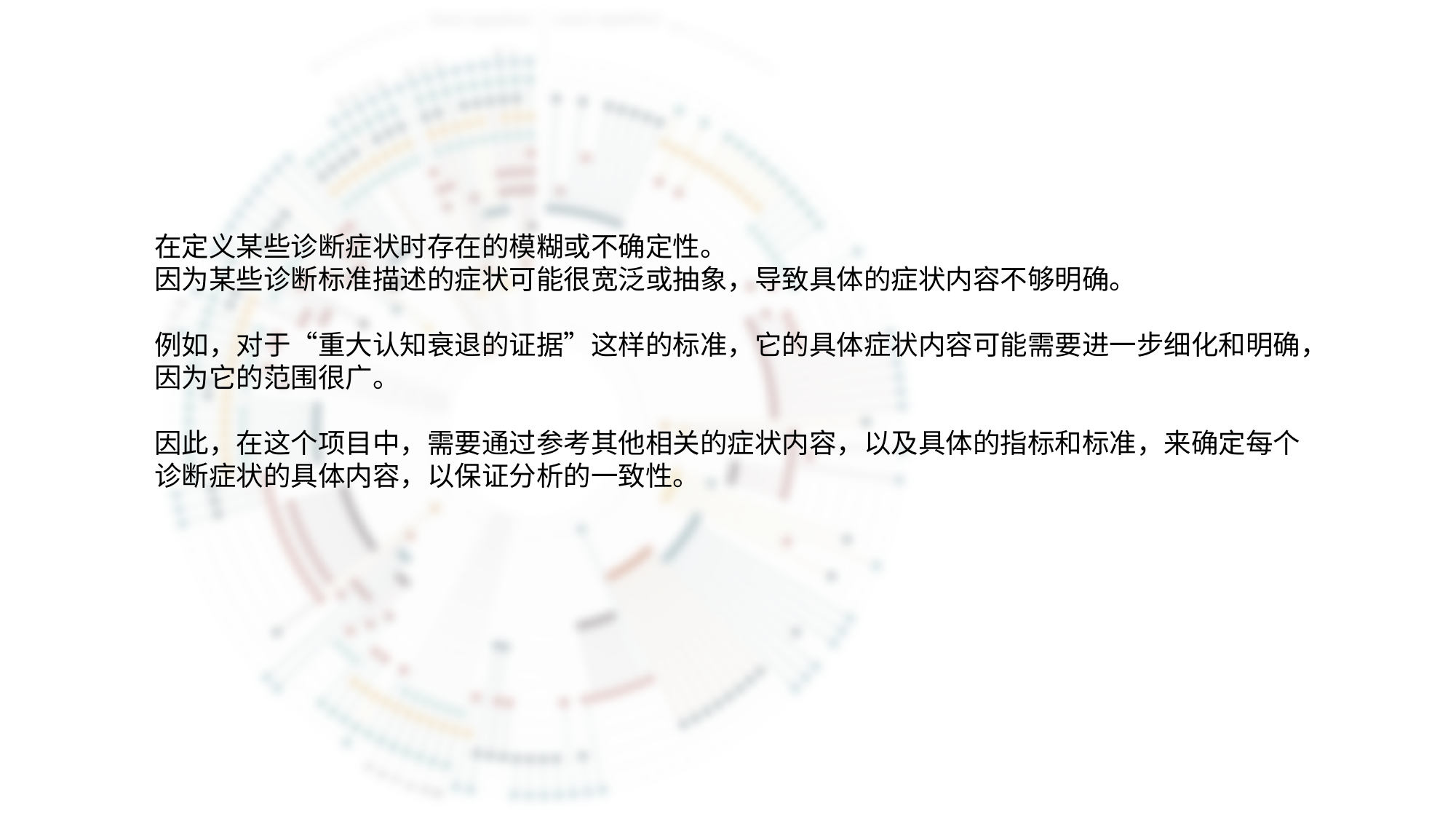

在定义某些诊断症状时存在的模糊或不确定性。
因为某些诊断标准描述的症状可能很宽泛或抽象，导致具体的症状内容不够明确。

例如，对于“重大认知衰退的证据”这样的标准，它的具体症状内容可能需要进一步细化和明确，因为它的范围很广。

因此，在这个项目中，需要通过参考其他相关的症状内容，以及具体的指标和标准，来确定每个诊断症状的具体内容，以保证分析的一致性。